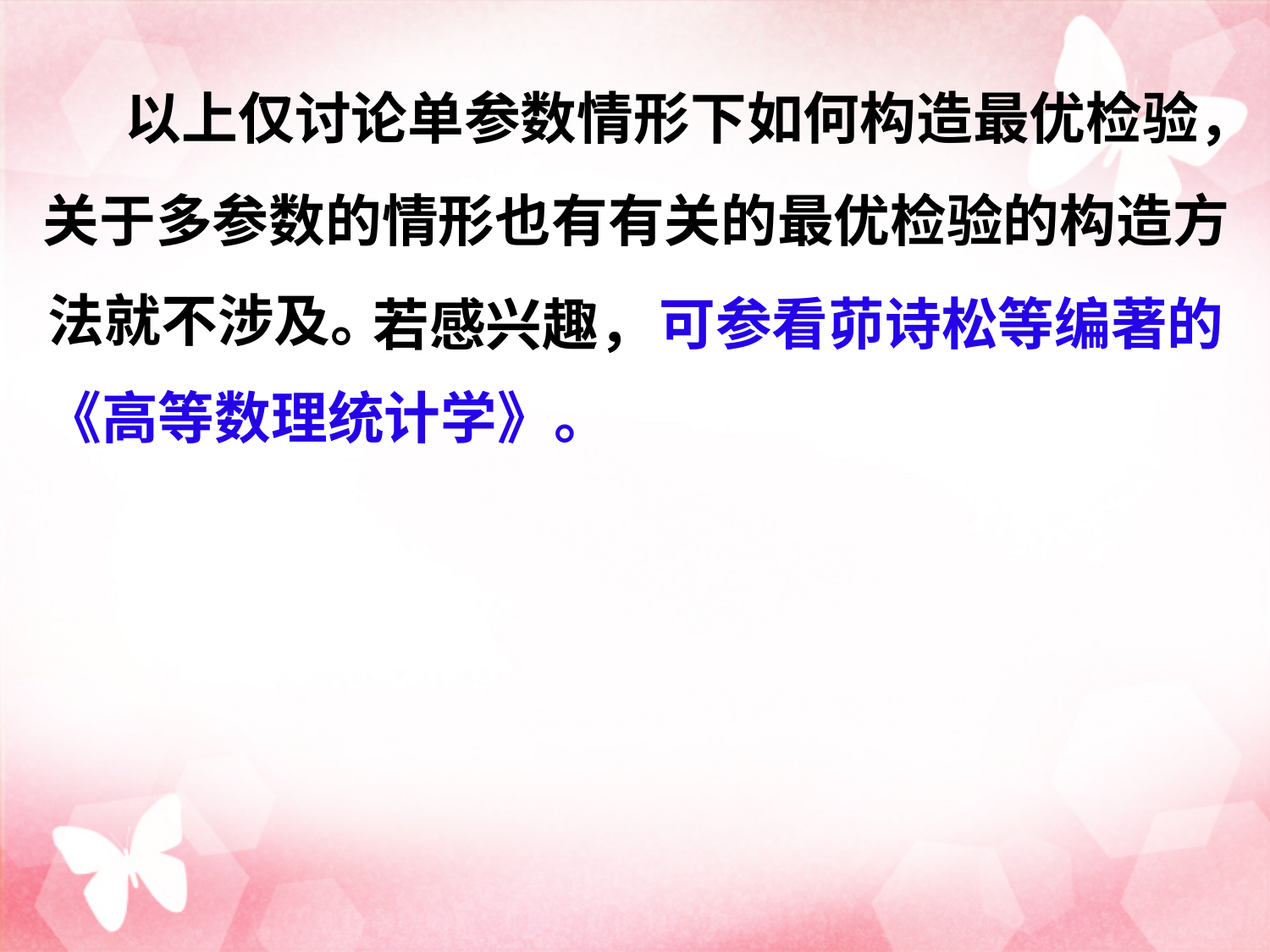

以上仅讨论单参数情形下如何构造最优检验，
关于多参数的情形也有有关的最优检验的构造方
法就不涉及。
可参看茆诗松等编著的
若感兴趣，
《高等数理统计学》。